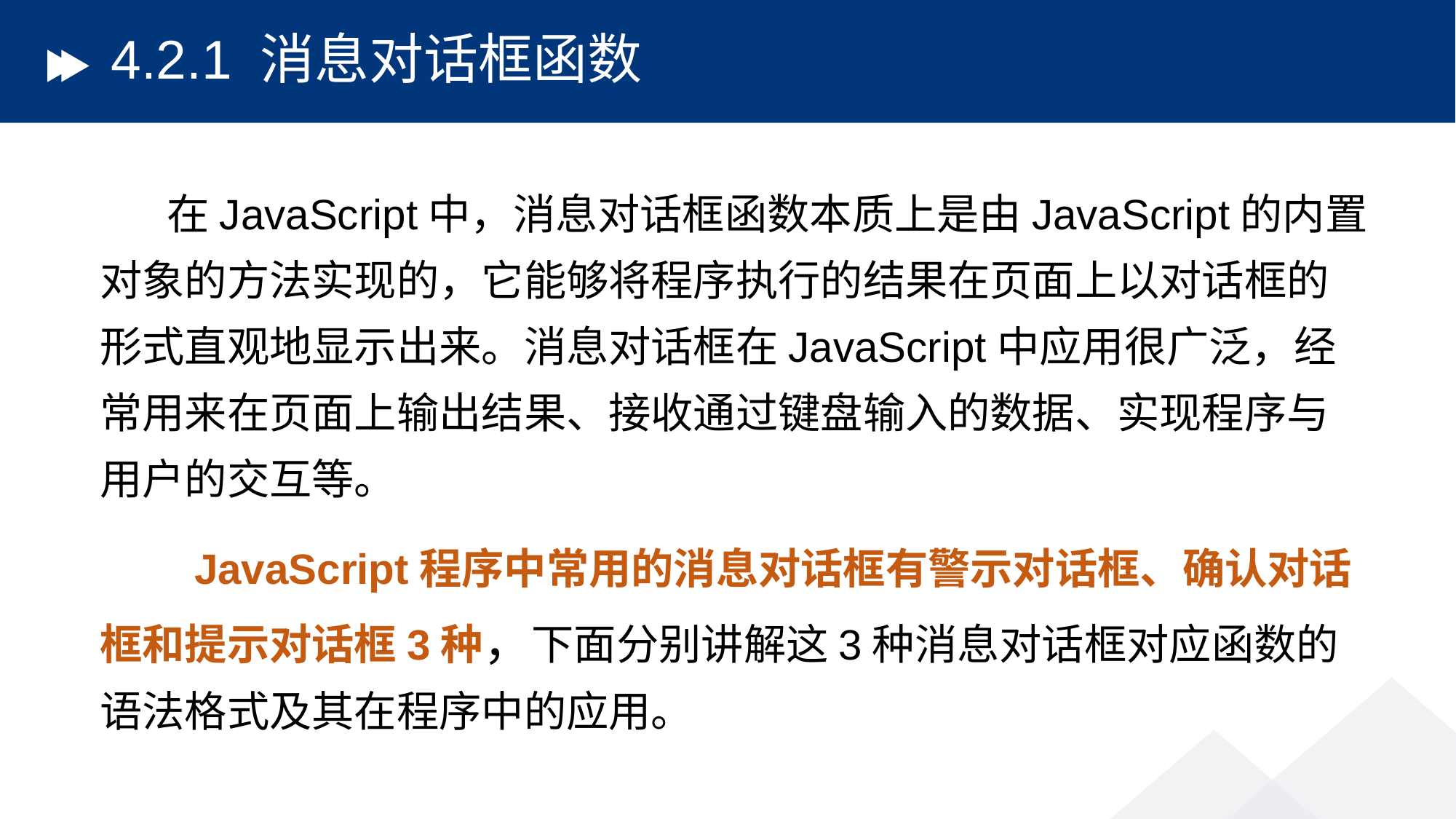

# 4.2.1 消息对话框函数
      在JavaScript中，消息对话框函数本质上是由JavaScript的内置对象的方法实现的，它能够将程序执行的结果在页面上以对话框的形式直观地显示出来。消息对话框在JavaScript中应用很广泛，经常用来在页面上输出结果、接收通过键盘输入的数据、实现程序与用户的交互等。
       JavaScript程序中常用的消息对话框有警示对话框、确认对话框和提示对话框3种，下面分别讲解这3种消息对话框对应函数的语法格式及其在程序中的应用。